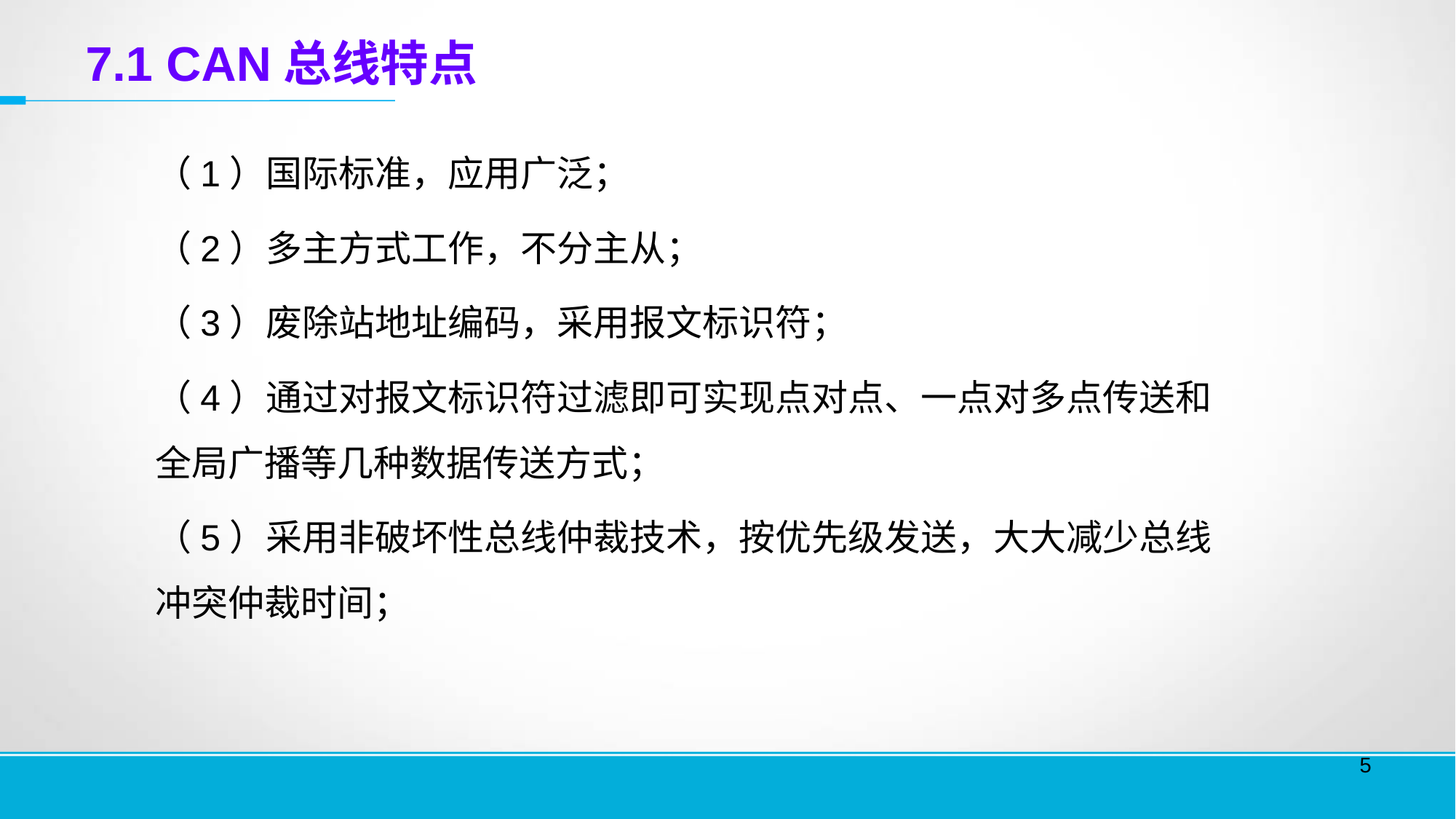

# 7.1 CAN总线特点
	（1）国际标准，应用广泛；
	（2）多主方式工作，不分主从；
	（3）废除站地址编码，采用报文标识符；
	（4）通过对报文标识符过滤即可实现点对点、一点对多点传送和全局广播等几种数据传送方式；
	（5）采用非破坏性总线仲裁技术，按优先级发送，大大减少总线冲突仲裁时间；
5